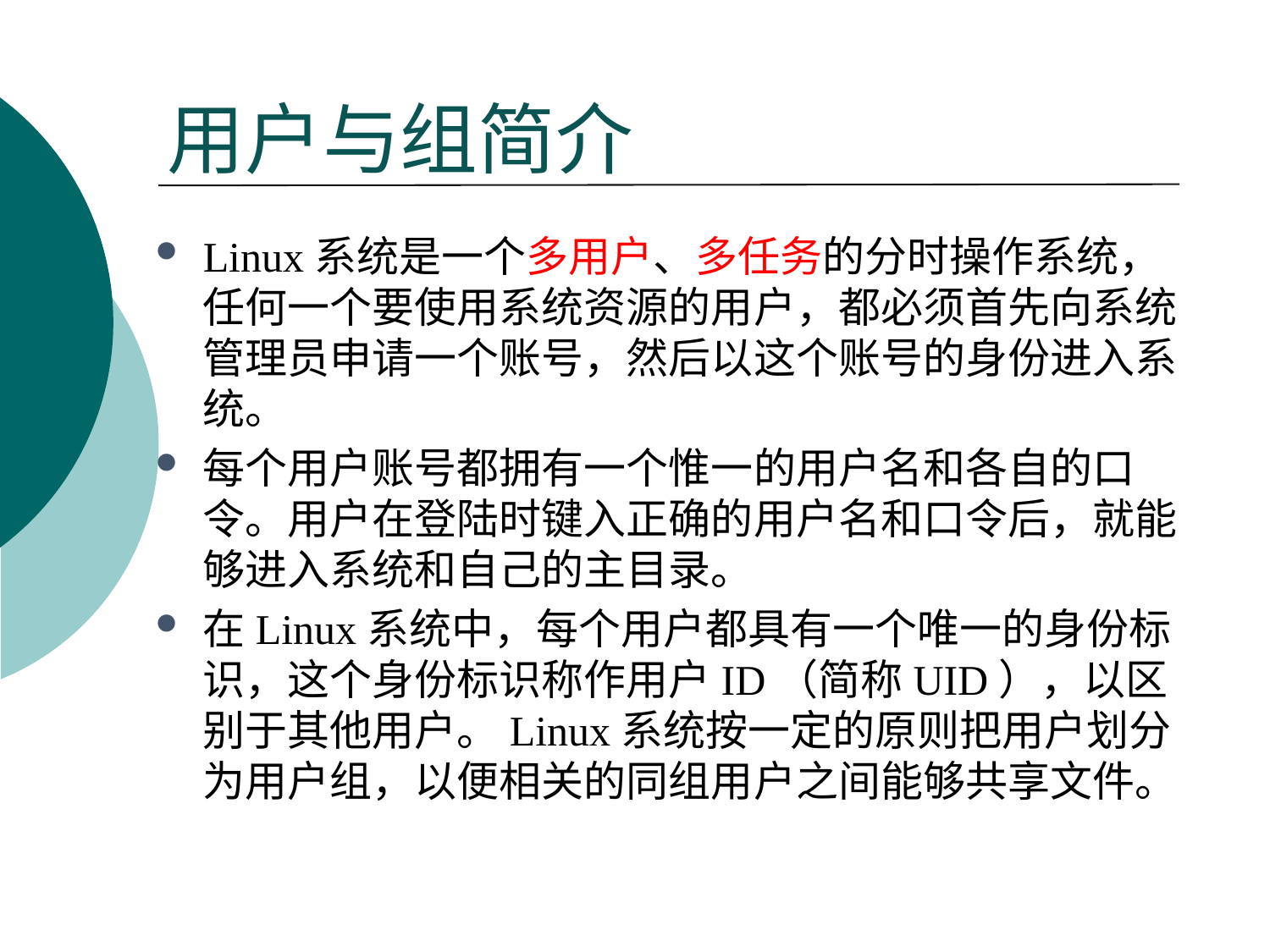

# 用户与组简介
Linux系统是一个多用户、多任务的分时操作系统，任何一个要使用系统资源的用户，都必须首先向系统管理员申请一个账号，然后以这个账号的身份进入系统。
每个用户账号都拥有一个惟一的用户名和各自的口令。用户在登陆时键入正确的用户名和口令后，就能够进入系统和自己的主目录。
在Linux系统中，每个用户都具有一个唯一的身份标识，这个身份标识称作用户ID（简称UID），以区别于其他用户。Linux系统按一定的原则把用户划分为用户组，以便相关的同组用户之间能够共享文件。